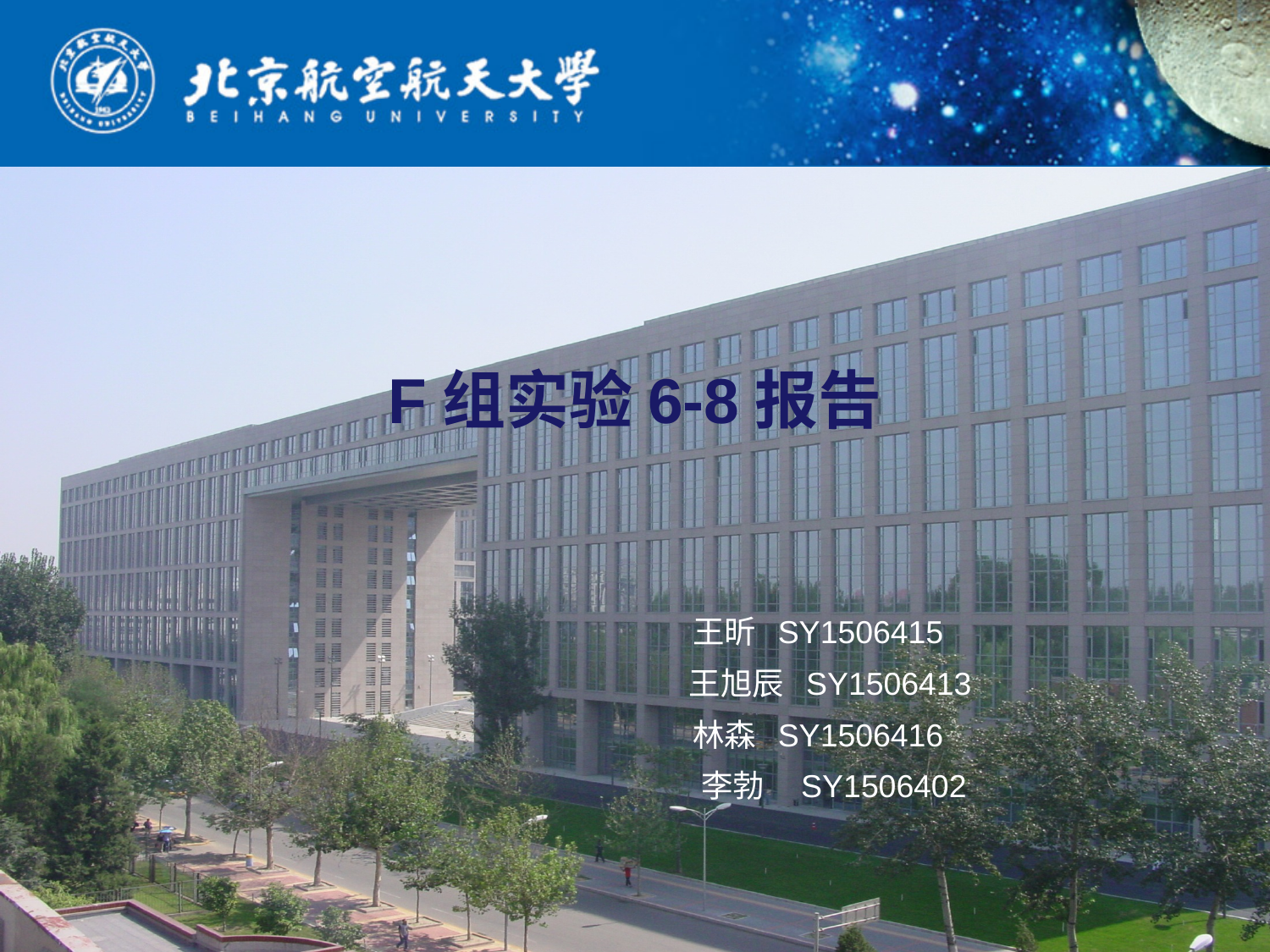

# F组实验6-8报告
王昕  SY1506415
王旭辰  SY1506413
林森  SY1506416
李勃    SY1506402